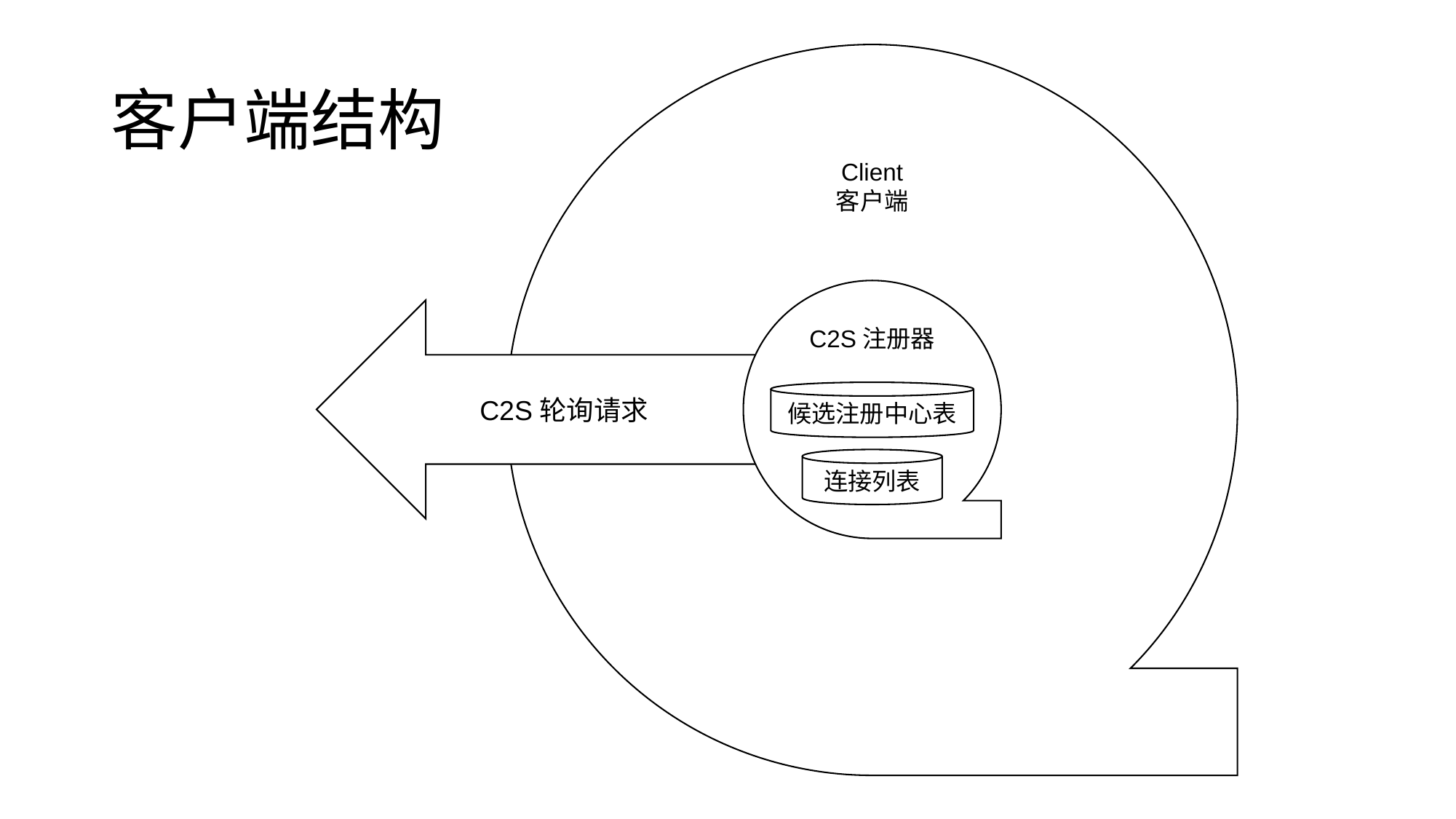

# 客户端结构
Client
客户端
C2S注册器
候选注册中心表
连接列表
C2S轮询请求